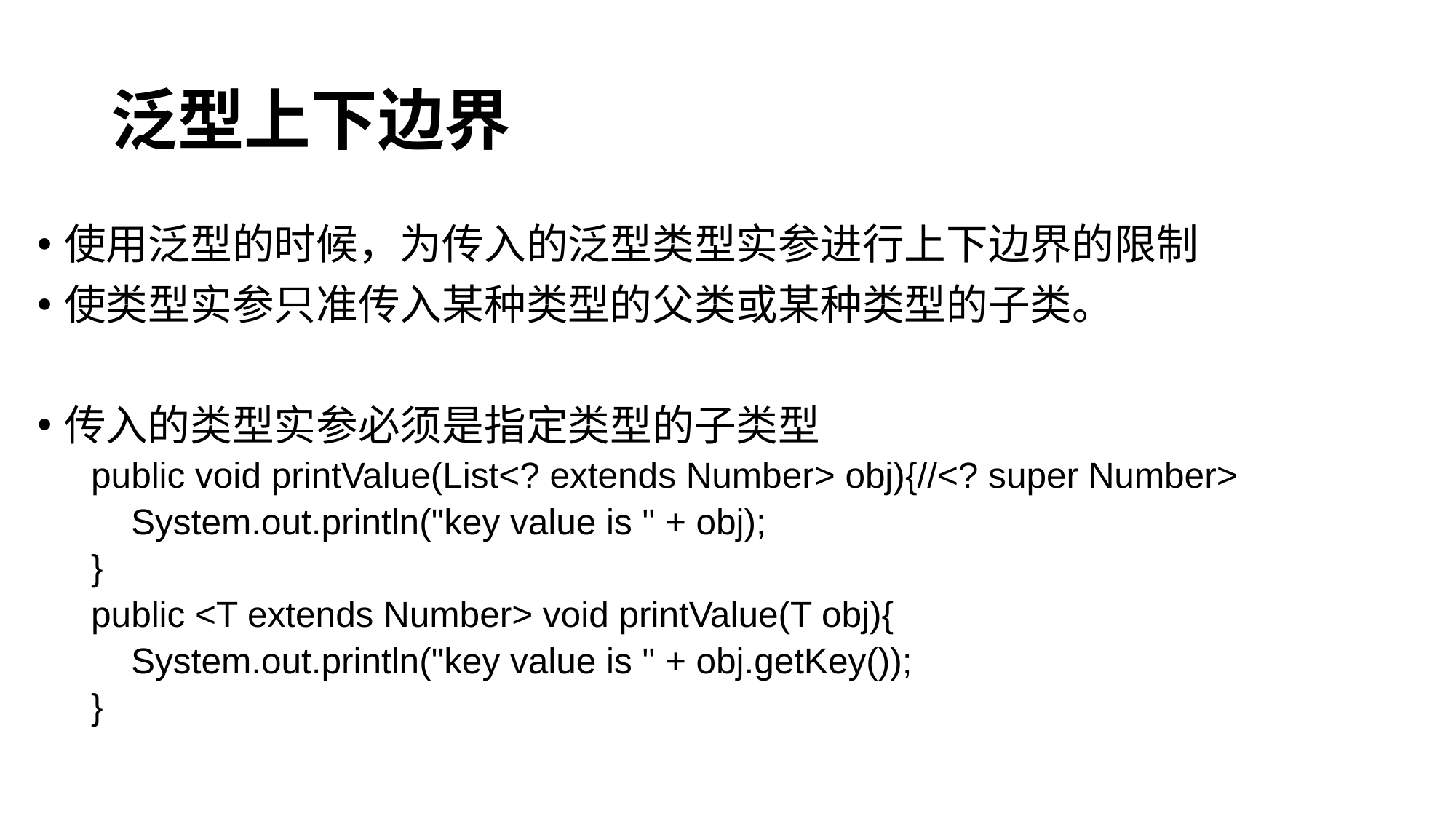

# 泛型上下边界
使用泛型的时候，为传入的泛型类型实参进行上下边界的限制
使类型实参只准传入某种类型的父类或某种类型的子类。

传入的类型实参必须是指定类型的子类型
public void printValue(List<? extends Number> obj){//<? super Number>
    System.out.println("key value is " + obj);
}
public <T extends Number> void printValue(T obj){
    System.out.println("key value is " + obj.getKey());
}